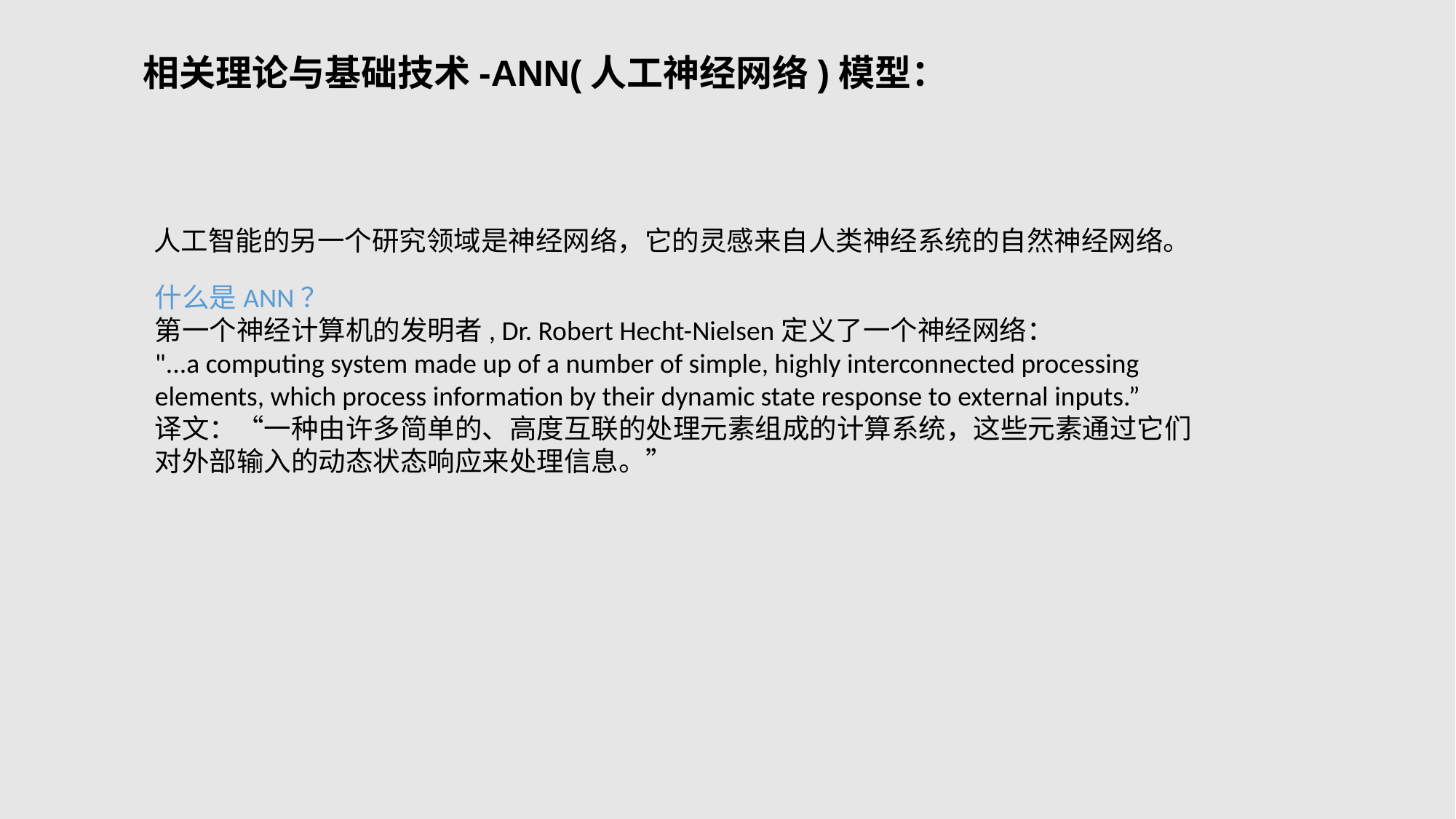

相关理论与基础技术-ANN(人工神经网络)模型：
人工智能的另一个研究领域是神经网络，它的灵感来自人类神经系统的自然神经网络。
什么是ANN？
第一个神经计算机的发明者, Dr. Robert Hecht-Nielsen定义了一个神经网络：
"...a computing system made up of a number of simple, highly interconnected processing elements, which process information by their dynamic state response to external inputs.”
译文：“一种由许多简单的、高度互联的处理元素组成的计算系统，这些元素通过它们对外部输入的动态状态响应来处理信息。”